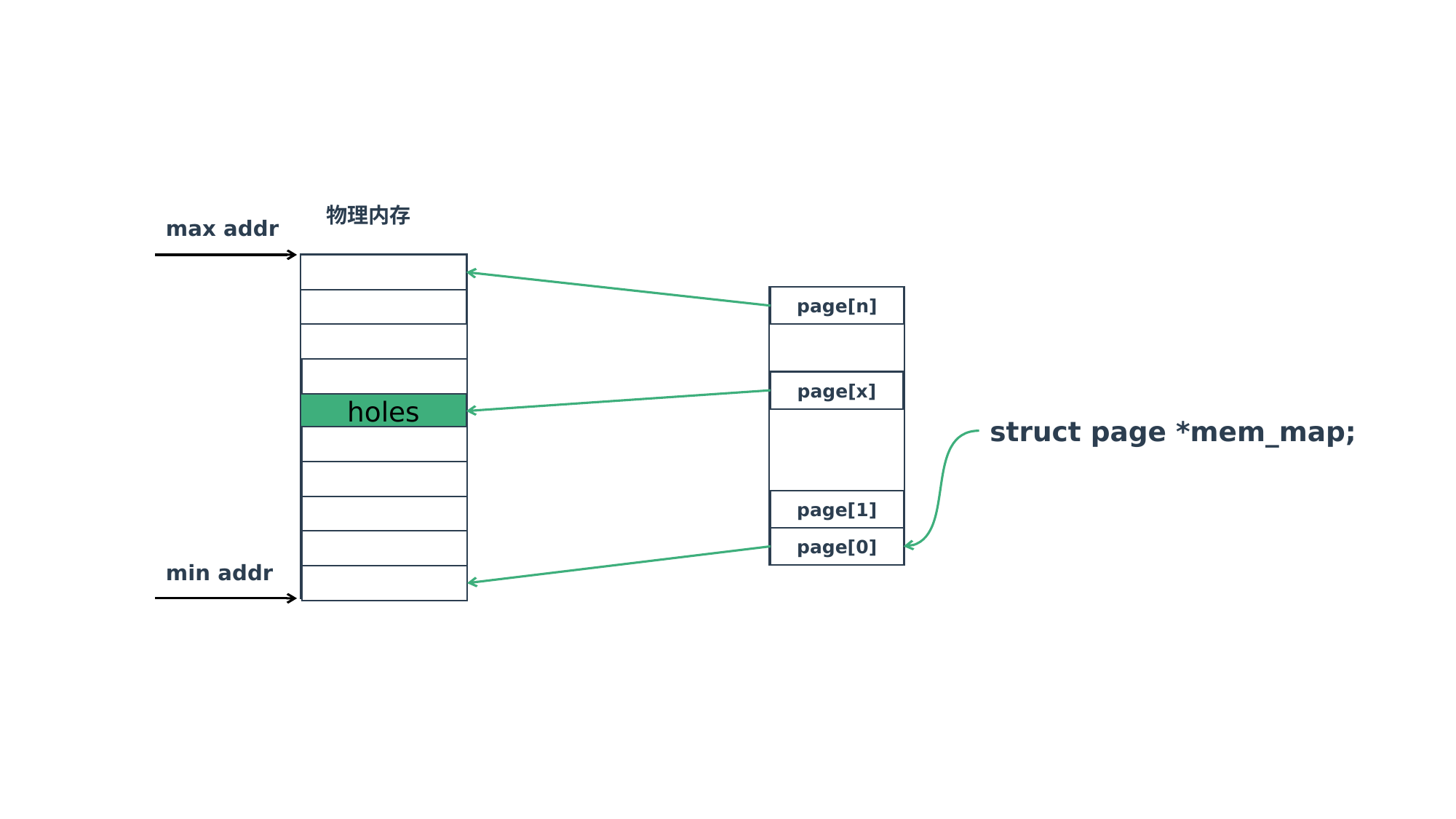

物理内存
max addr

page[n]

page[x]

holes
struct page *mem_map;

page[1]

page[0]

min addr